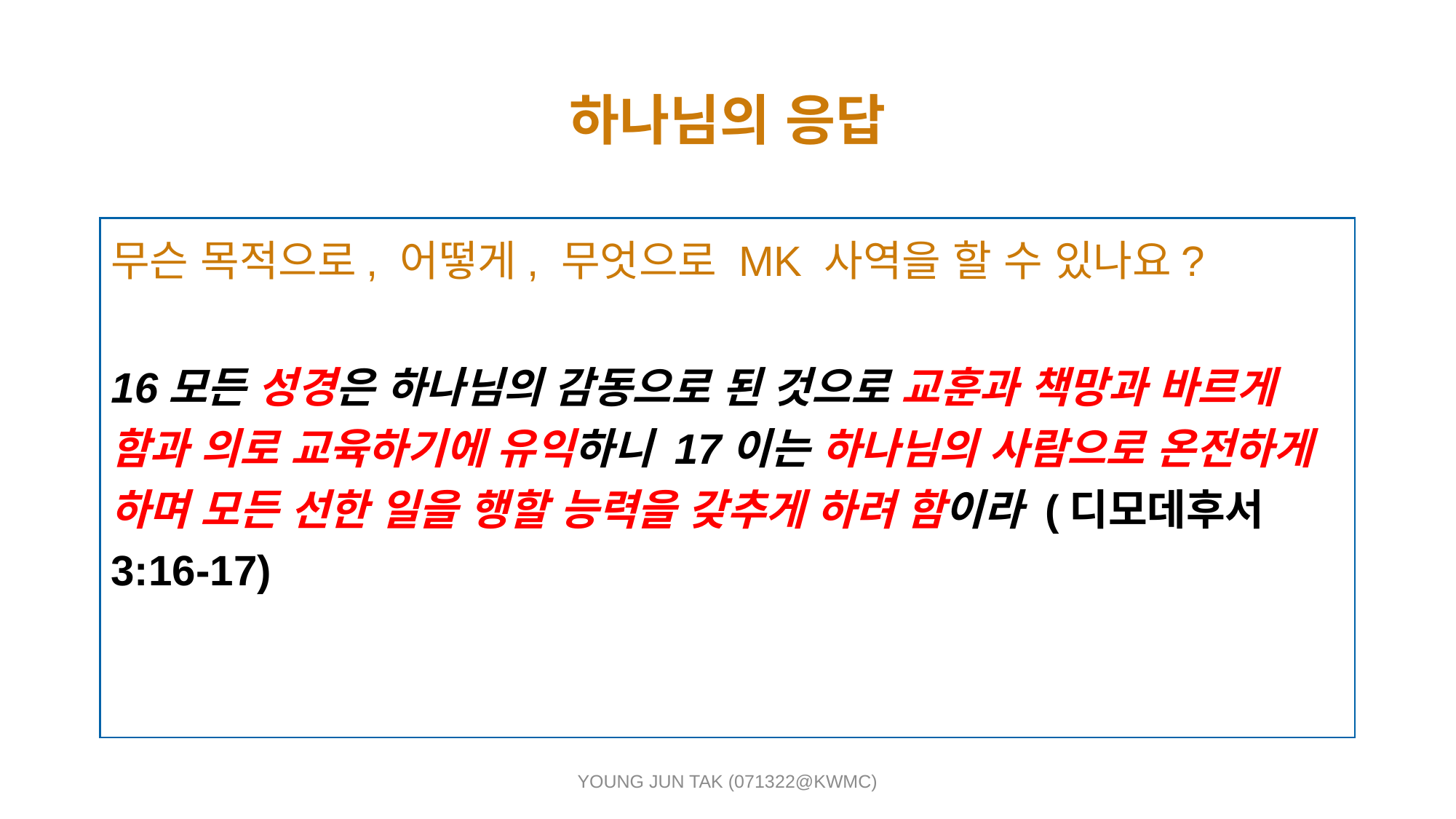

# 하나님의 응답
무슨 목적으로, 어떻게, 무엇으로 MK 사역을 할 수 있나요?
16모든 성경은 하나님의 감동으로 된 것으로 교훈과 책망과 바르게 함과 의로 교육하기에 유익하니 17이는 하나님의 사람으로 온전하게 하며 모든 선한 일을 행할 능력을 갖추게 하려 함이라 (디모데후서 3:16-17)

YOUNG JUN TAK (071322@KWMC)